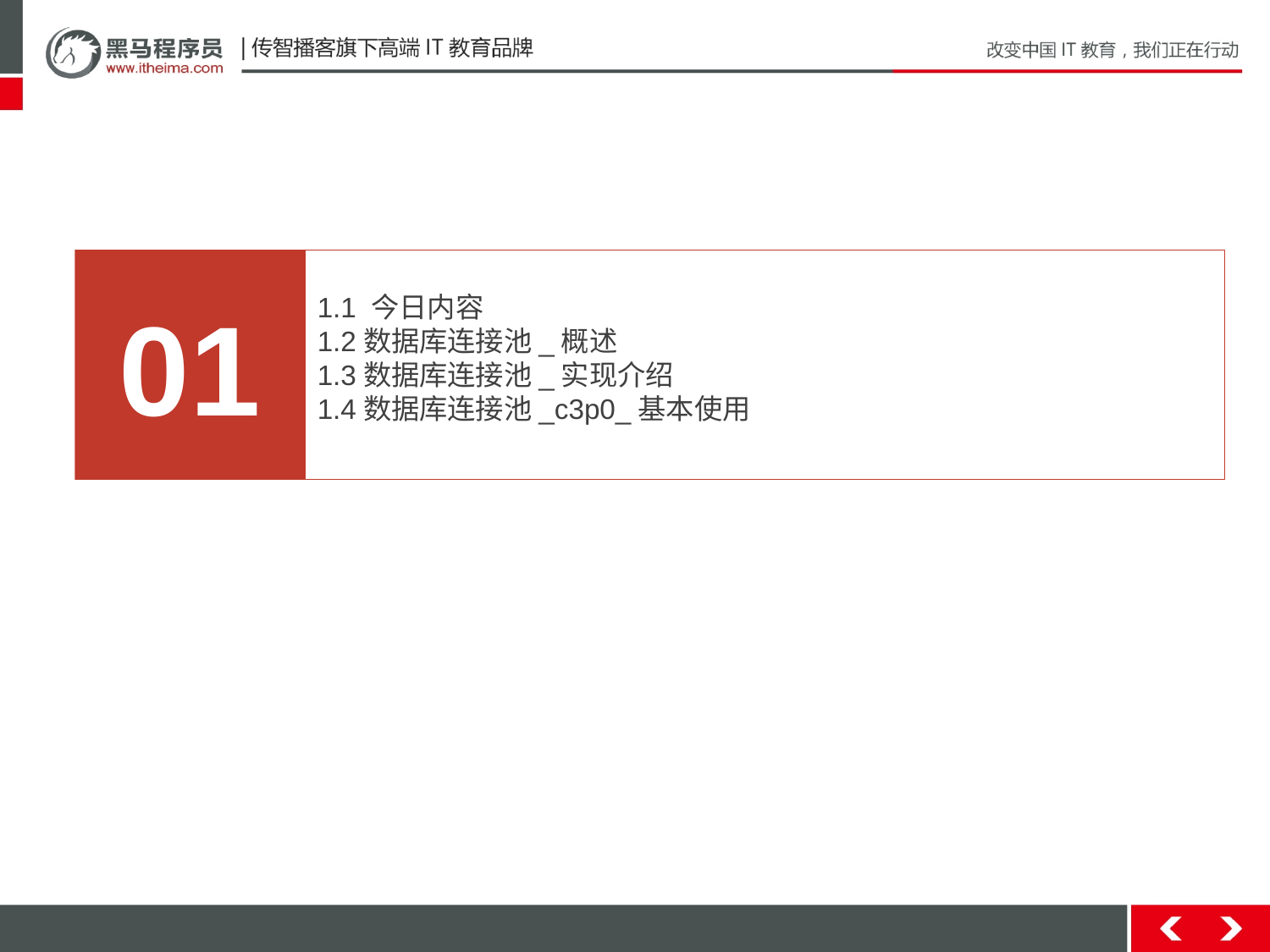

01

1.1 今日内容
1.2数据库连接池_概述
1.3数据库连接池_实现介绍
1.4数据库连接池_c3p0_基本使用